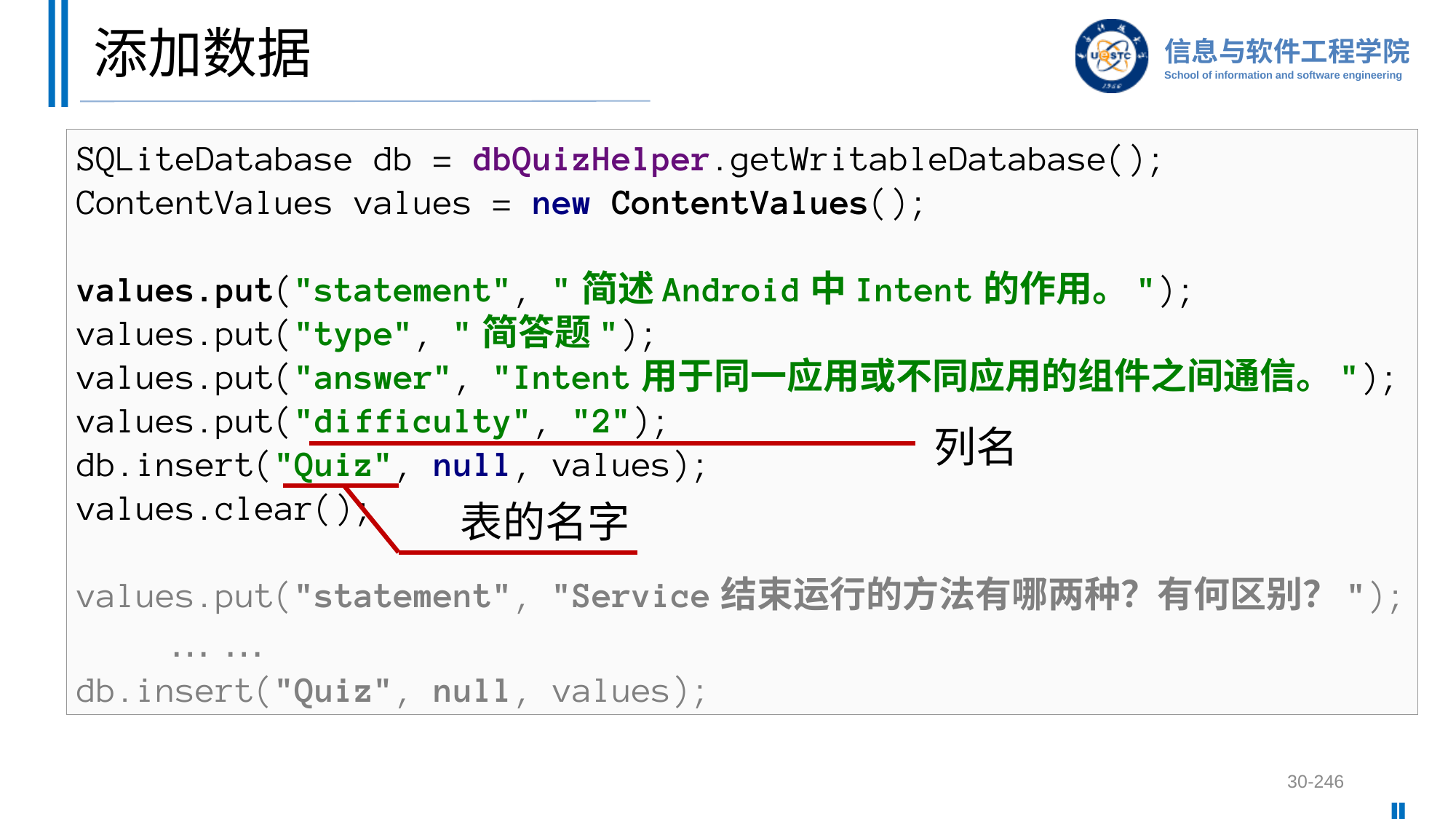

# 添加数据
SQLiteDatabase db = dbQuizHelper.getWritableDatabase();
ContentValues values = new ContentValues();
values.put("statement", "简述Android中Intent的作用。");
values.put("type", "简答题");
values.put("answer", "Intent用于同一应用或不同应用的组件之间通信。");
values.put("difficulty", "2");
db.insert("Quiz", null, values);
values.clear();
values.put("statement", "Service结束运行的方法有哪两种？有何区别？");
         … …
db.insert("Quiz", null, values);
列名
表的名字
30-246